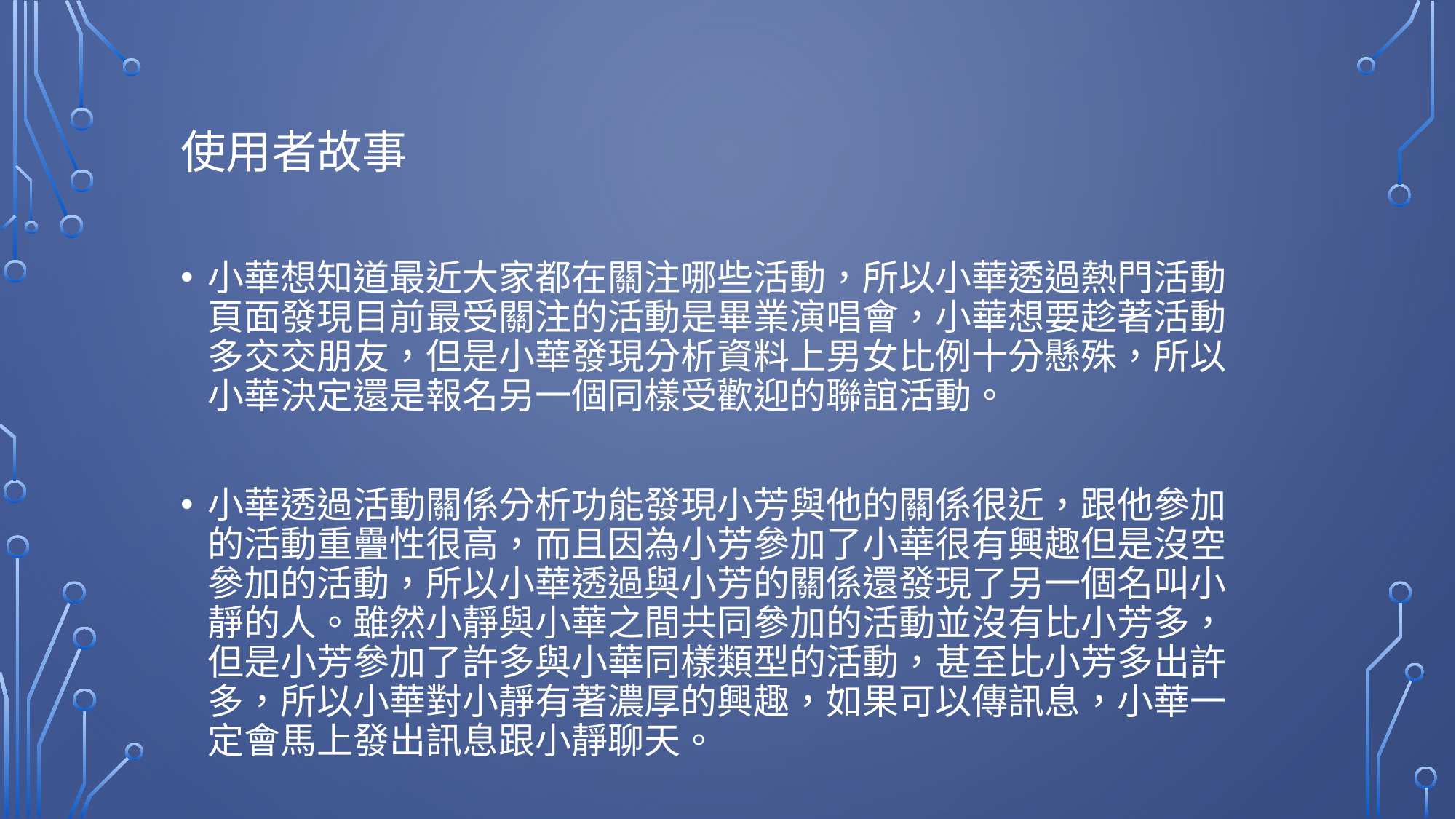

使用者故事
小華想知道最近大家都在關注哪些活動，所以小華透過熱門活動頁面發現目前最受關注的活動是畢業演唱會，小華想要趁著活動多交交朋友，但是小華發現分析資料上男女比例十分懸殊，所以小華決定還是報名另一個同樣受歡迎的聯誼活動。

小華透過活動關係分析功能發現小芳與他的關係很近，跟他參加的活動重疊性很高，而且因為小芳參加了小華很有興趣但是沒空參加的活動，所以小華透過與小芳的關係還發現了另一個名叫小靜的人。雖然小靜與小華之間共同參加的活動並沒有比小芳多，但是小芳參加了許多與小華同樣類型的活動，甚至比小芳多出許多，所以小華對小靜有著濃厚的興趣，如果可以傳訊息，小華一定會馬上發出訊息跟小靜聊天。